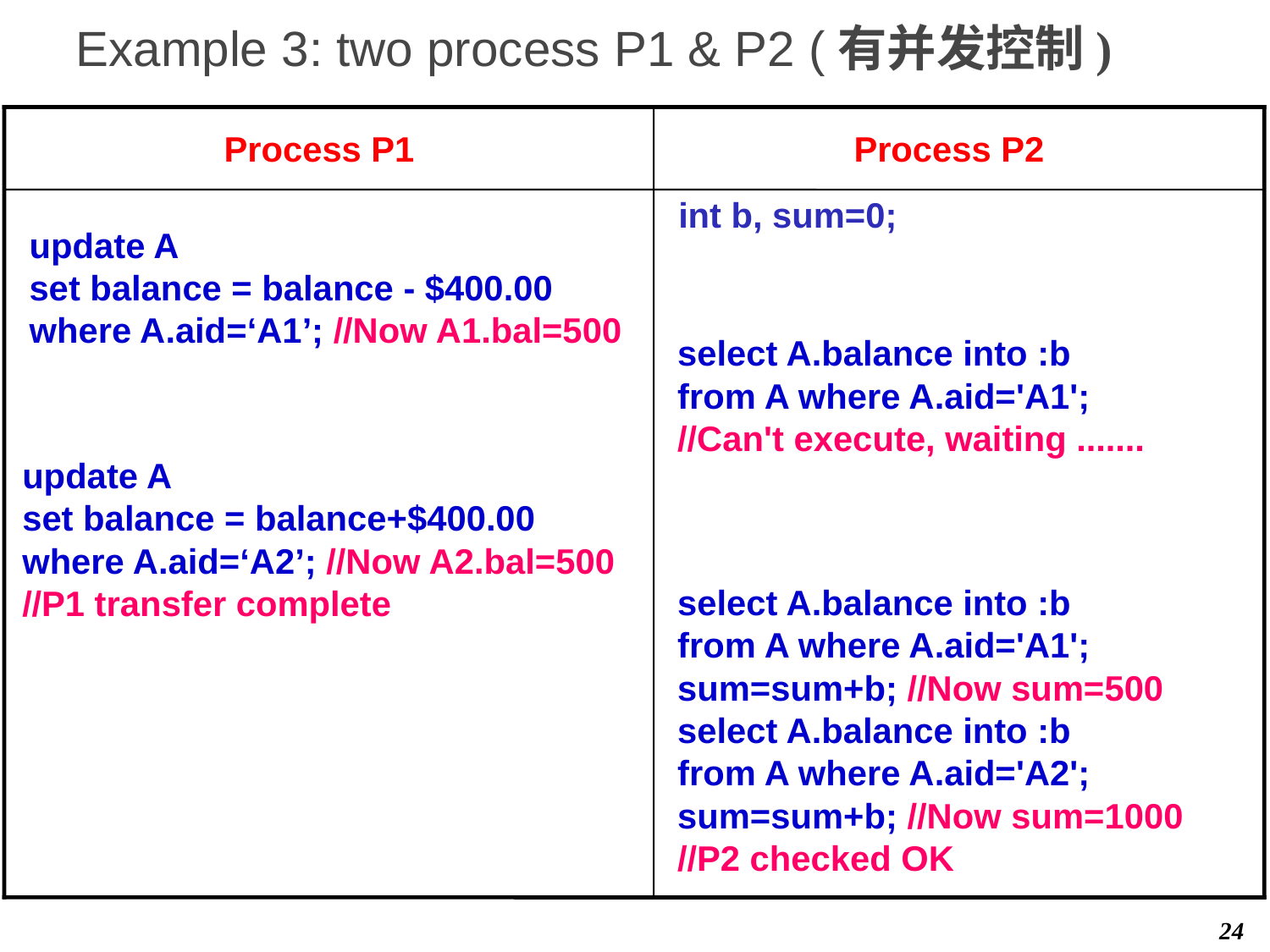

# Example 3: two process P1 & P2 (有并发控制)
Process P1

Process P2

int b, sum=0;
update A
set balance = balance - $400.00
where A.aid=‘A1’; //Now A1.bal=500
select A.balance into :b
from A where A.aid='A1';
//Can't execute, waiting .......
update A
set balance = balance+$400.00
where A.aid=‘A2’; //Now A2.bal=500
//P1 transfer complete
select A.balance into :b
from A where A.aid='A1';
sum=sum+b; //Now sum=500
select A.balance into :b
from A where A.aid='A2';
sum=sum+b; //Now sum=1000
//P2 checked OK
24